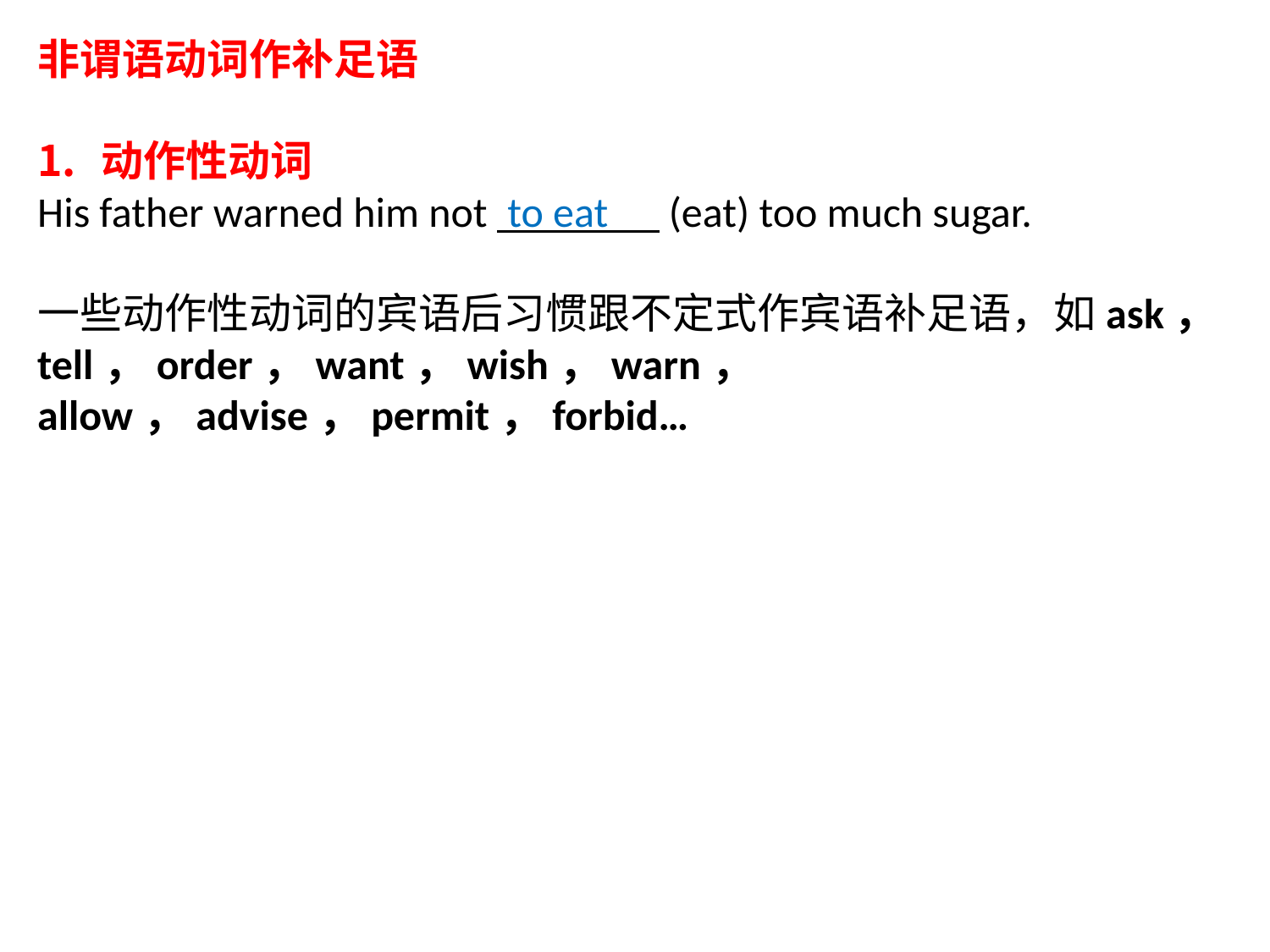

非谓语动词作补足语

动作性动词
His father warned him not                   (eat) too much sugar.

一些动作性动词的宾语后习惯跟不定式作宾语补足语，如ask，tell，order，want，wish，warn， allow，advise，permit，forbid…

to eat